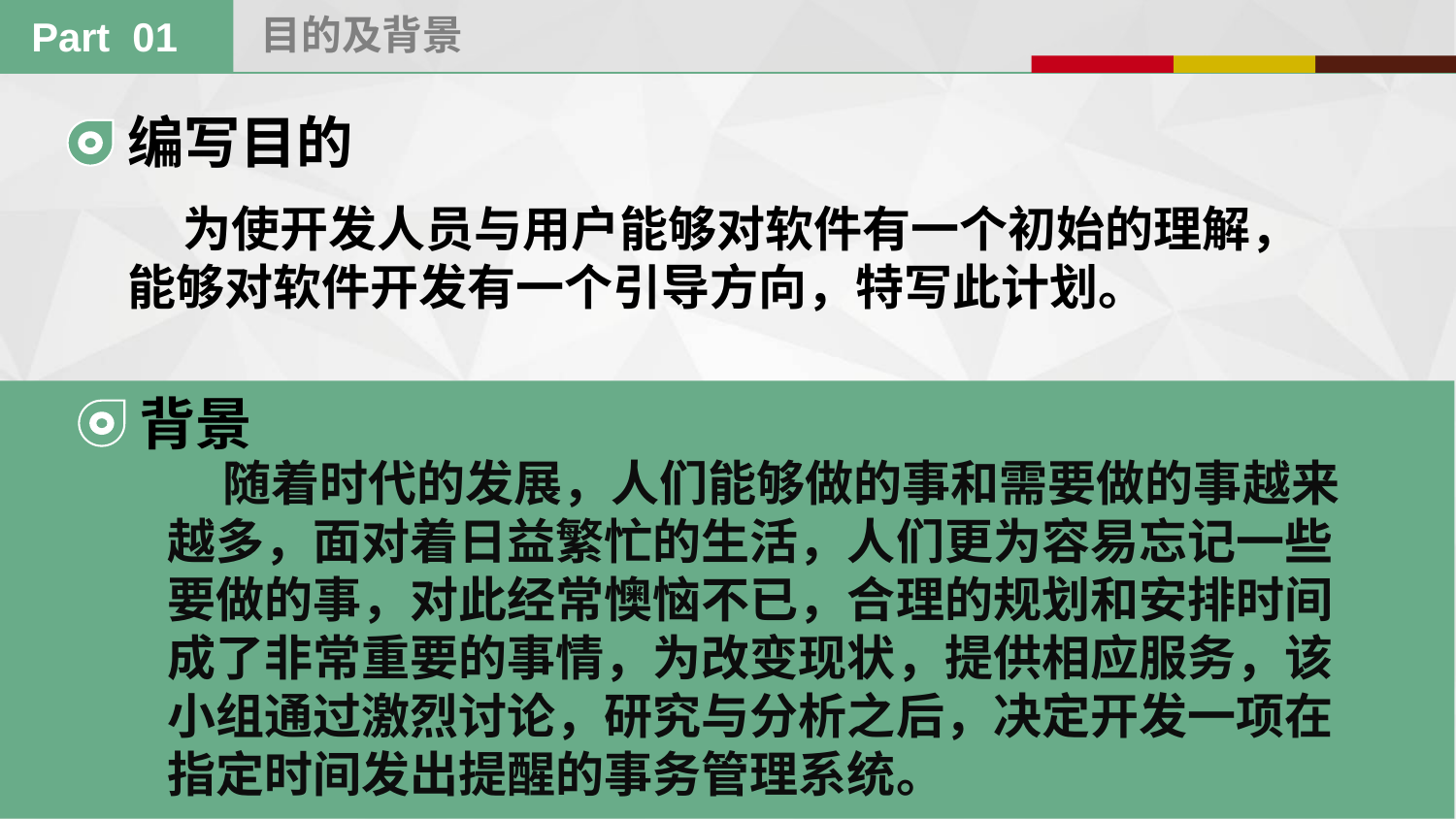

目的及背景
Part  01

编写目的

    为使开发人员与用户能够对软件有一个初始的理解，能够对软件开发有一个引导方向，特写此计划。

背景

    随着时代的发展，人们能够做的事和需要做的事越来越多，面对着日益繁忙的生活，人们更为容易忘记一些要做的事，对此经常懊恼不已，合理的规划和安排时间成了非常重要的事情，为改变现状，提供相应服务，该小组通过激烈讨论，研究与分析之后，决定开发一项在指定时间发出提醒的事务管理系统。